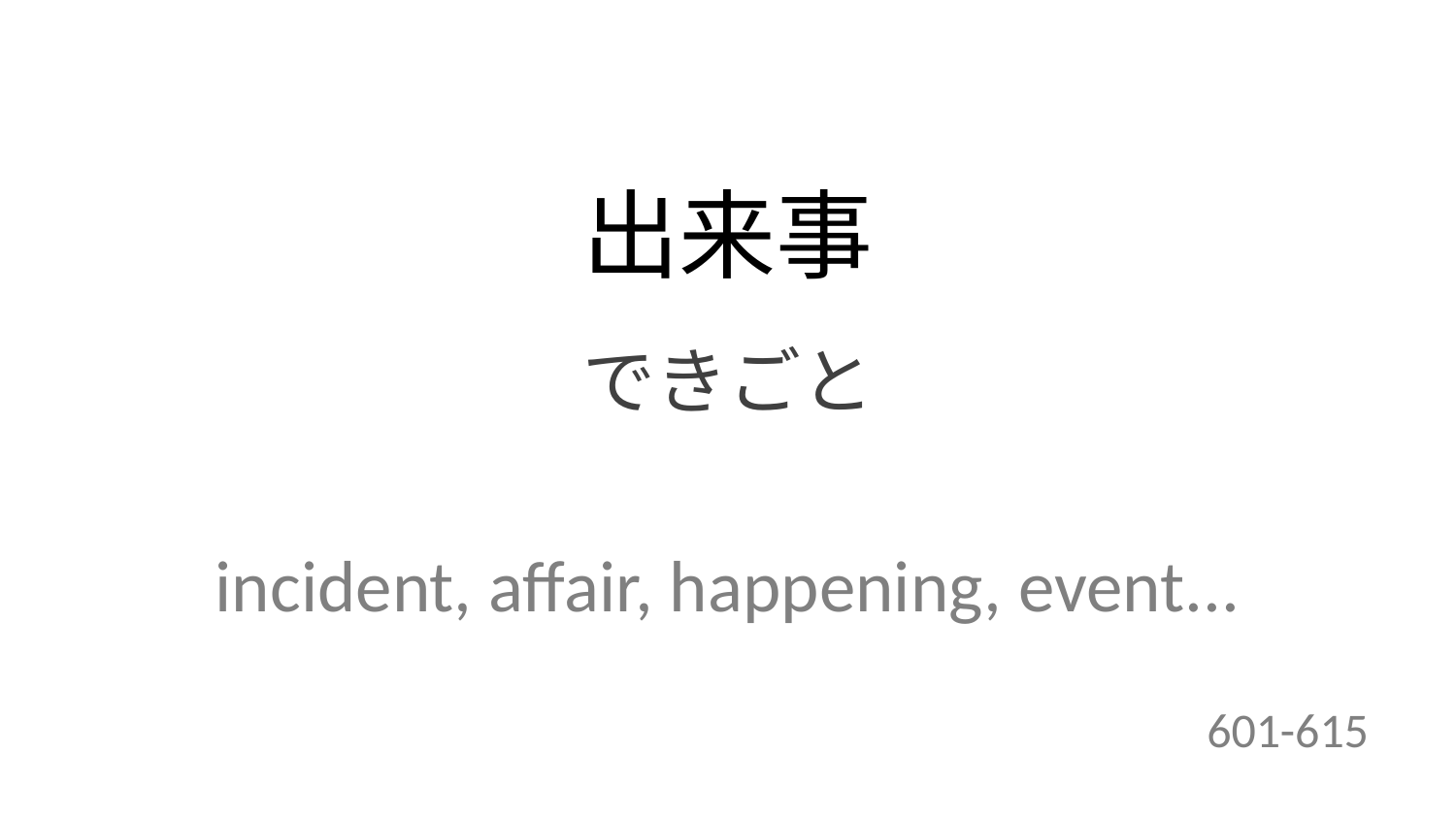

出来事

できごと
incident, affair, happening, event...
601-615